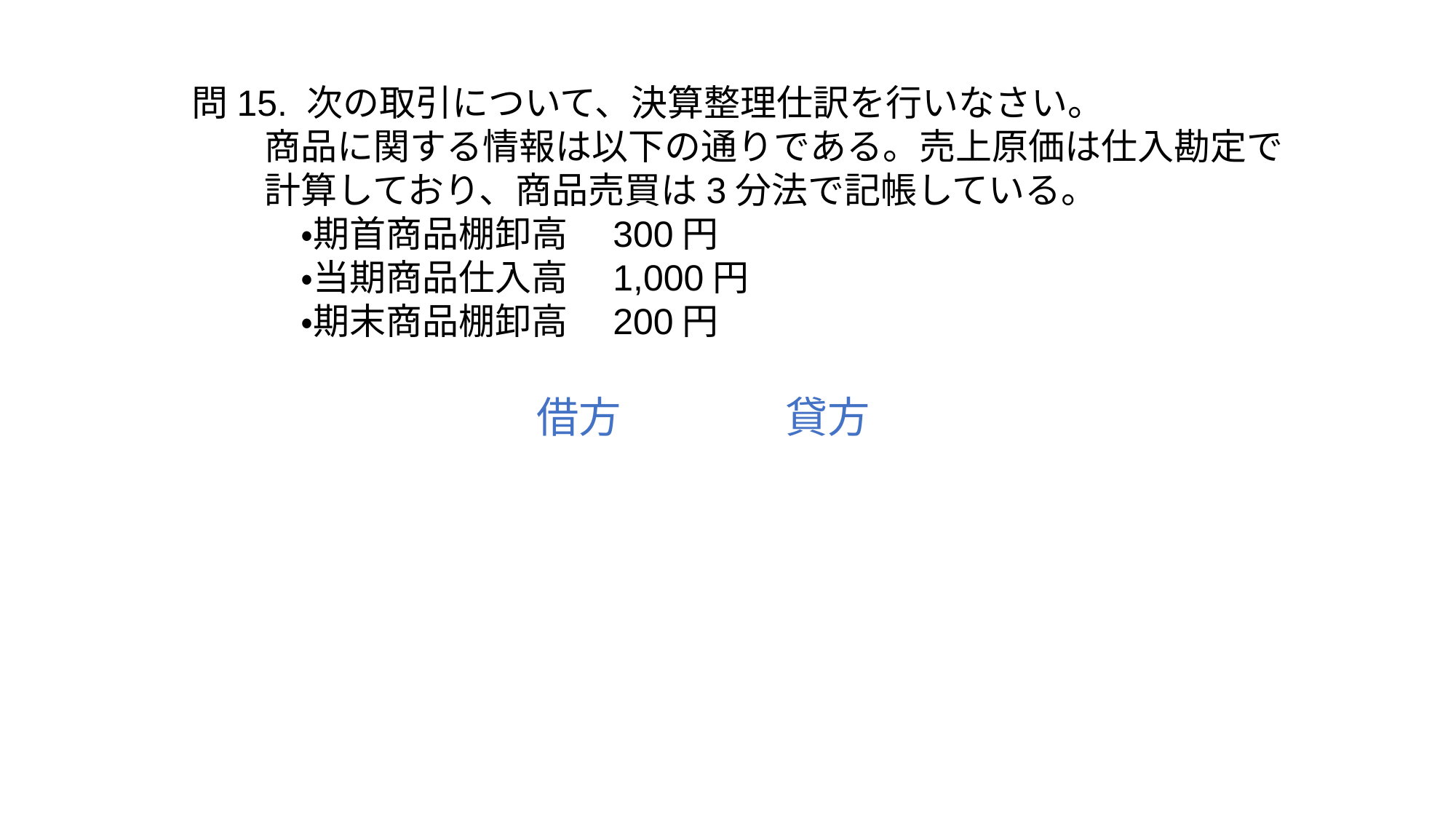

問15. 次の取引について、決算整理仕訳を行いなさい。
　　商品に関する情報は以下の通りである。売上原価は仕入勘定で
　　計算しており、商品売買は3分法で記帳している。
　　　・期首商品棚卸高　300円
　　　・当期商品仕入高　1,000円
　　　・期末商品棚卸高　200円
借方
貸方